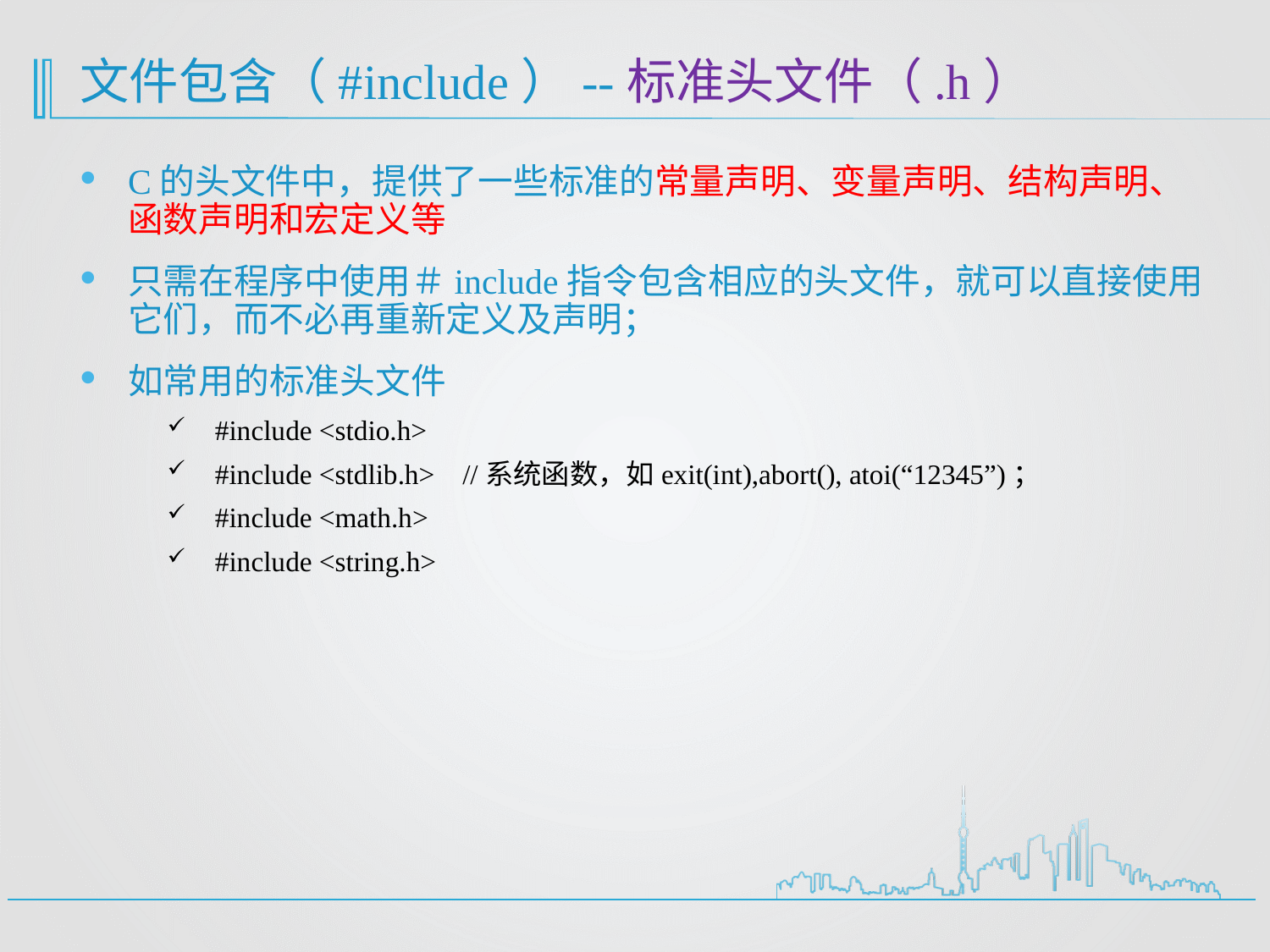

# 文件包含（#include）--标准头文件（.h）
C的头文件中，提供了一些标准的常量声明、变量声明、结构声明、函数声明和宏定义等
只需在程序中使用＃include指令包含相应的头文件，就可以直接使用它们，而不必再重新定义及声明；
如常用的标准头文件
#include <stdio.h>
#include <stdlib.h>    //系统函数，如exit(int),abort(), atoi(“12345”)；
#include <math.h>
#include <string.h>